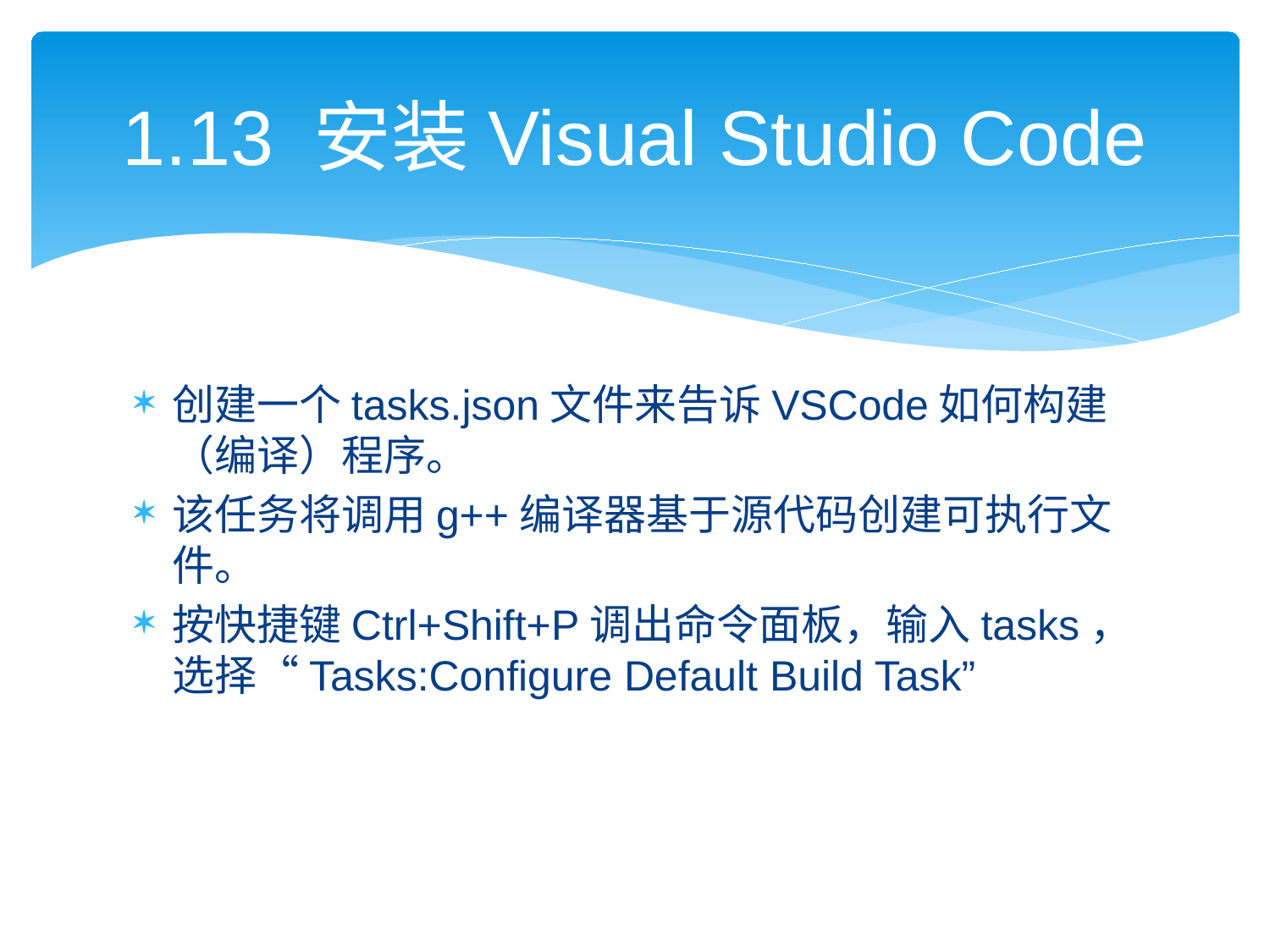

# 1.13 安装Visual Studio Code
创建一个tasks.json文件来告诉VSCode如何构建（编译）程序。
该任务将调用g++编译器基于源代码创建可执行文件。
按快捷键Ctrl+Shift+P调出命令面板，输入tasks，选择“Tasks:Configure Default Build Task”